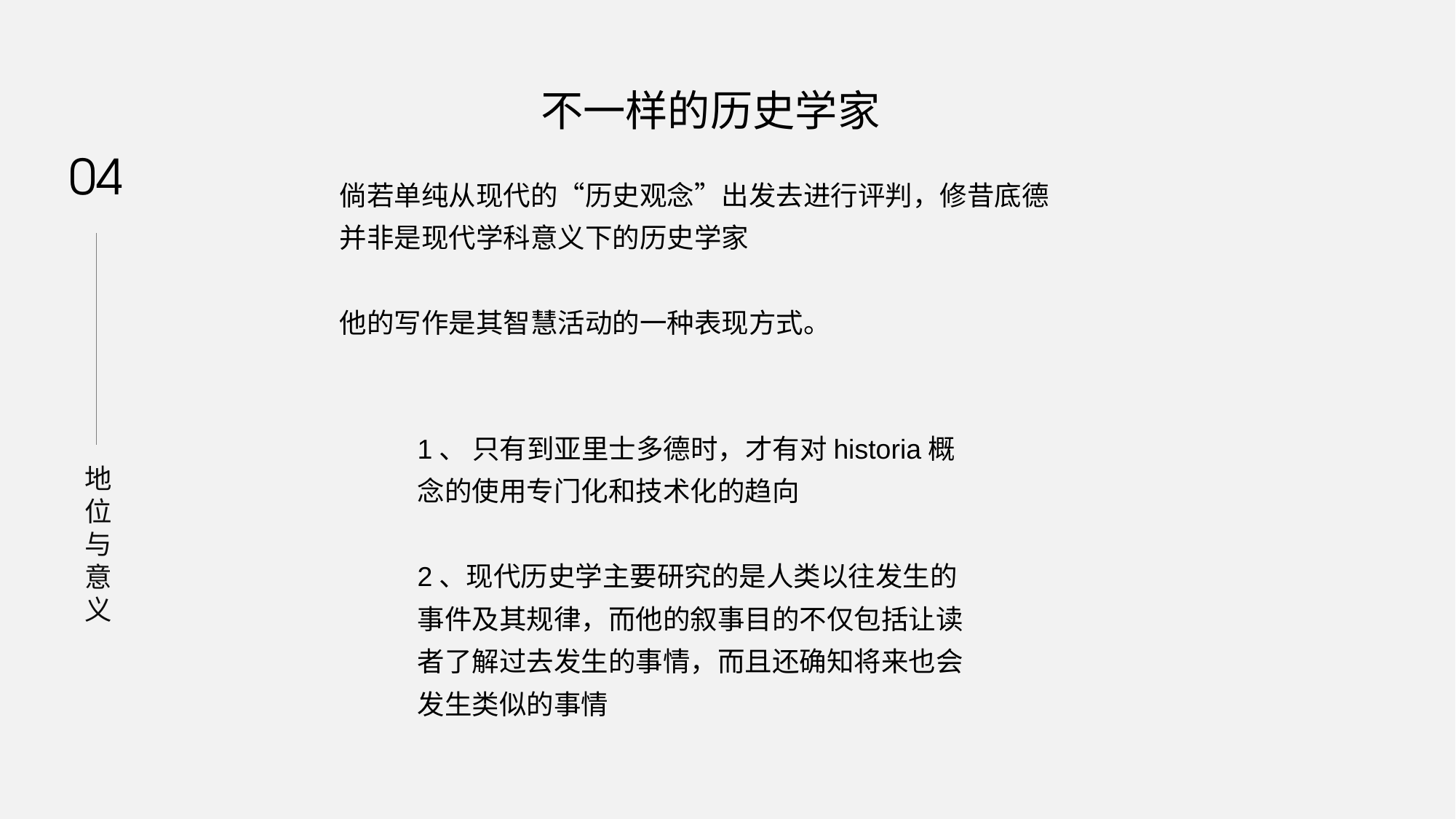

不一样的历史学家
04
倘若单纯从现代的“历史观念”出发去进行评判，修昔底德并非是现代学科意义下的历史学家

他的写作是其智慧活动的一种表现方式。
1、 只有到亚里士多德时，才有对historia概念的使用专门化和技术化的趋向

2、现代历史学主要研究的是人类以往发生的事件及其规律，而他的叙事目的不仅包括让读者了解过去发生的事情，而且还确知将来也会发生类似的事情
地位与意义